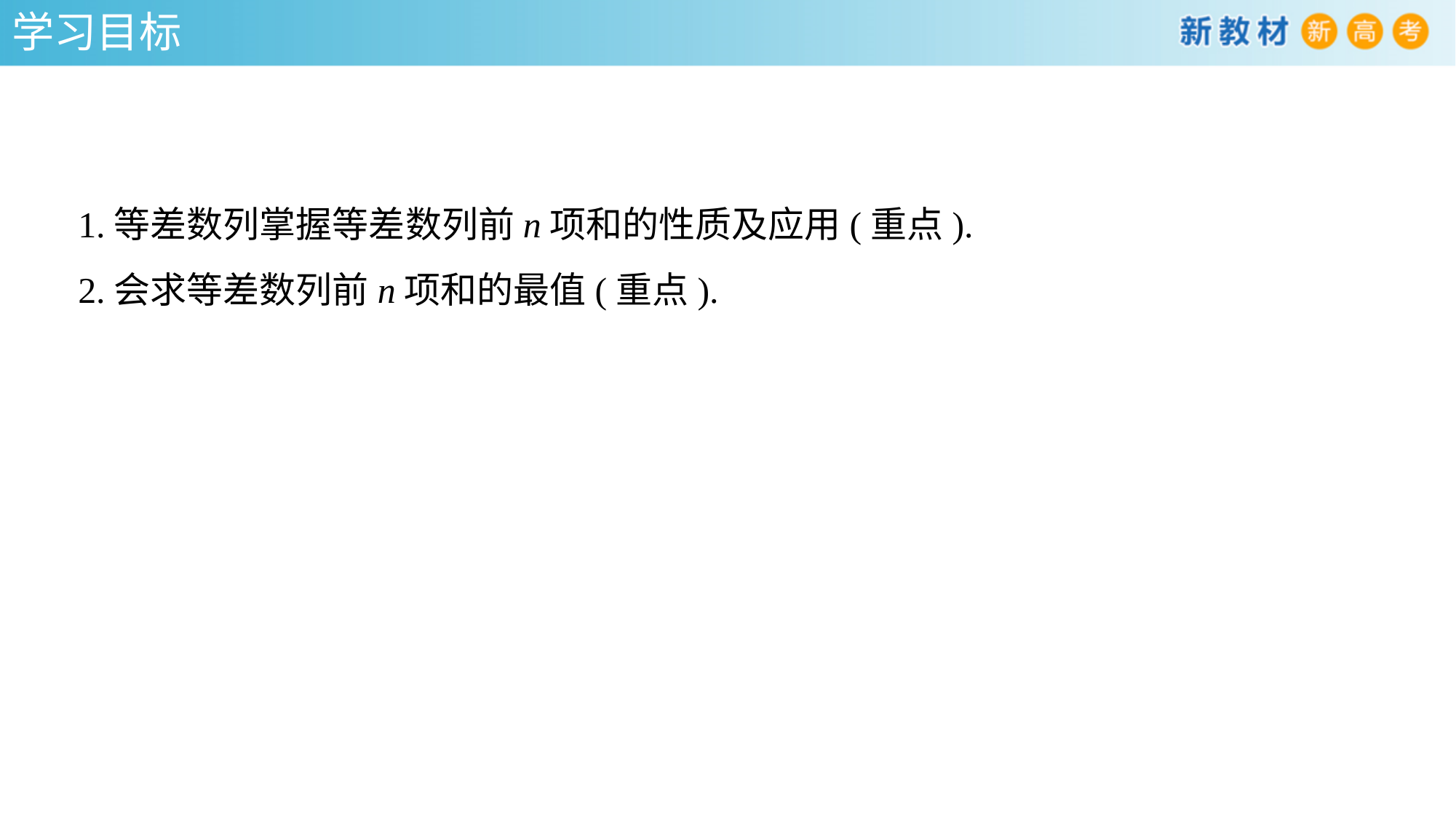

学习目标

1.等差数列掌握等差数列前n项和的性质及应用(重点).
2.会求等差数列前n项和的最值(重点).